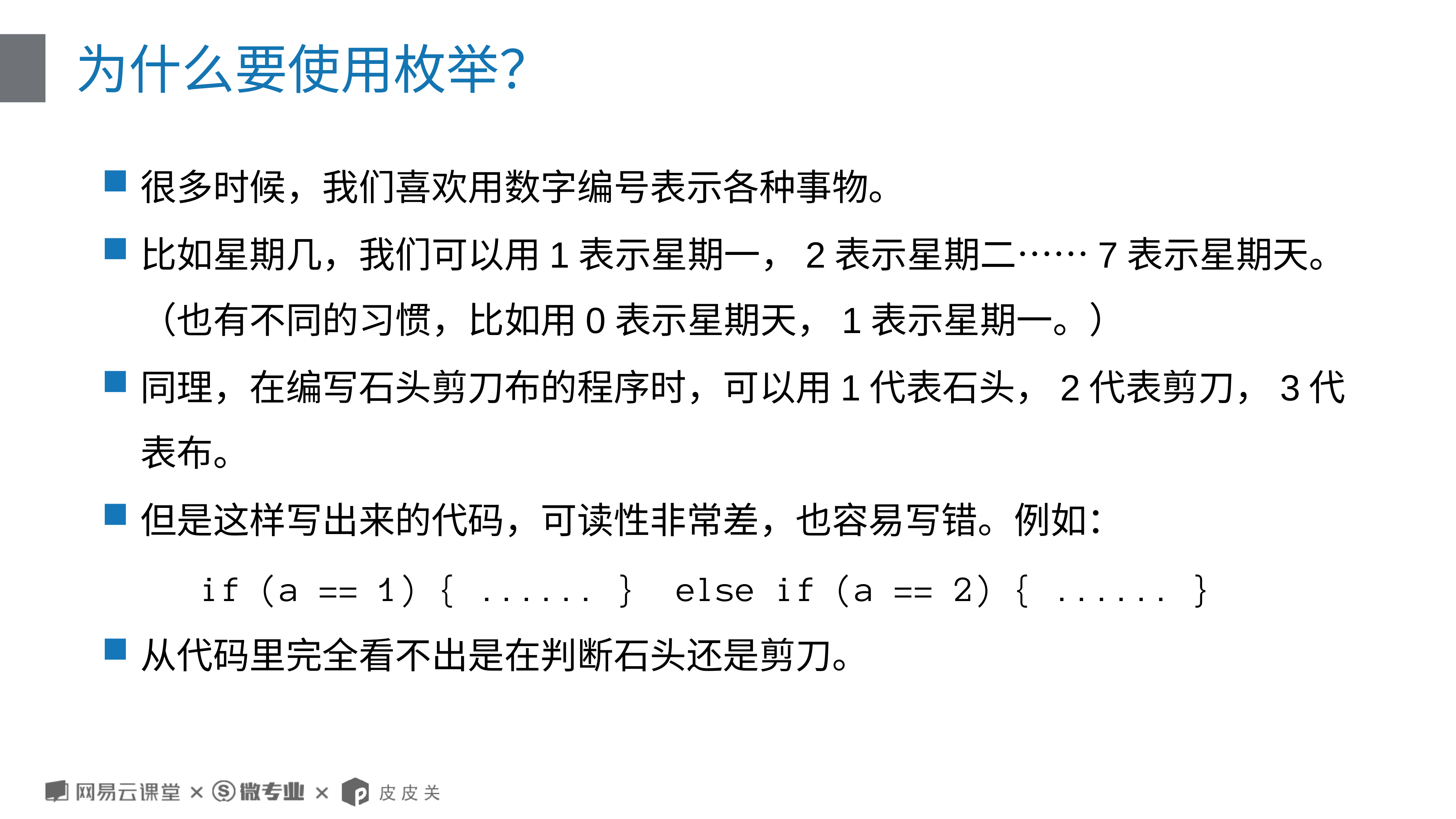

# 为什么要使用枚举？
很多时候，我们喜欢用数字编号表示各种事物。
比如星期几，我们可以用1表示星期一，2表示星期二……7表示星期天。（也有不同的习惯，比如用0表示星期天，1表示星期一。）
同理，在编写石头剪刀布的程序时，可以用1代表石头，2代表剪刀，3代表布。
但是这样写出来的代码，可读性非常差，也容易写错。例如：
     if (a == 1) { ...... }  else if (a == 2) { ...... }
从代码里完全看不出是在判断石头还是剪刀。